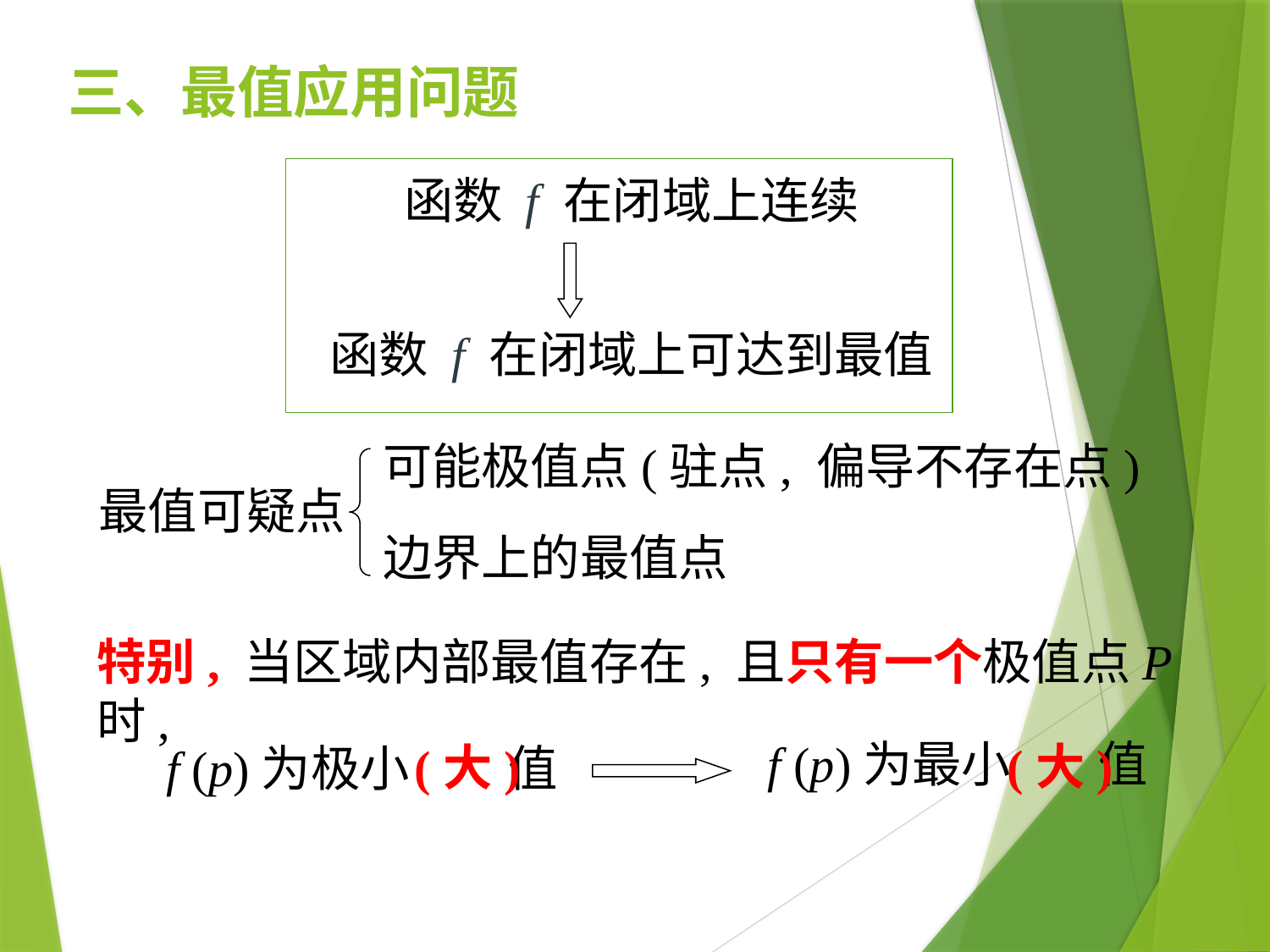

三、最值应用问题

函数 f 在闭域上连续

函数 f 在闭域上可达到最值
可能极值点(驻点, 偏导不存在点)

 最值可疑点
边界上的最值点
特别, 当区域内部最值存在, 且只有一个极值点P 时,
f (p)为最小        值
(大)
(大)
f (p)为极小         值